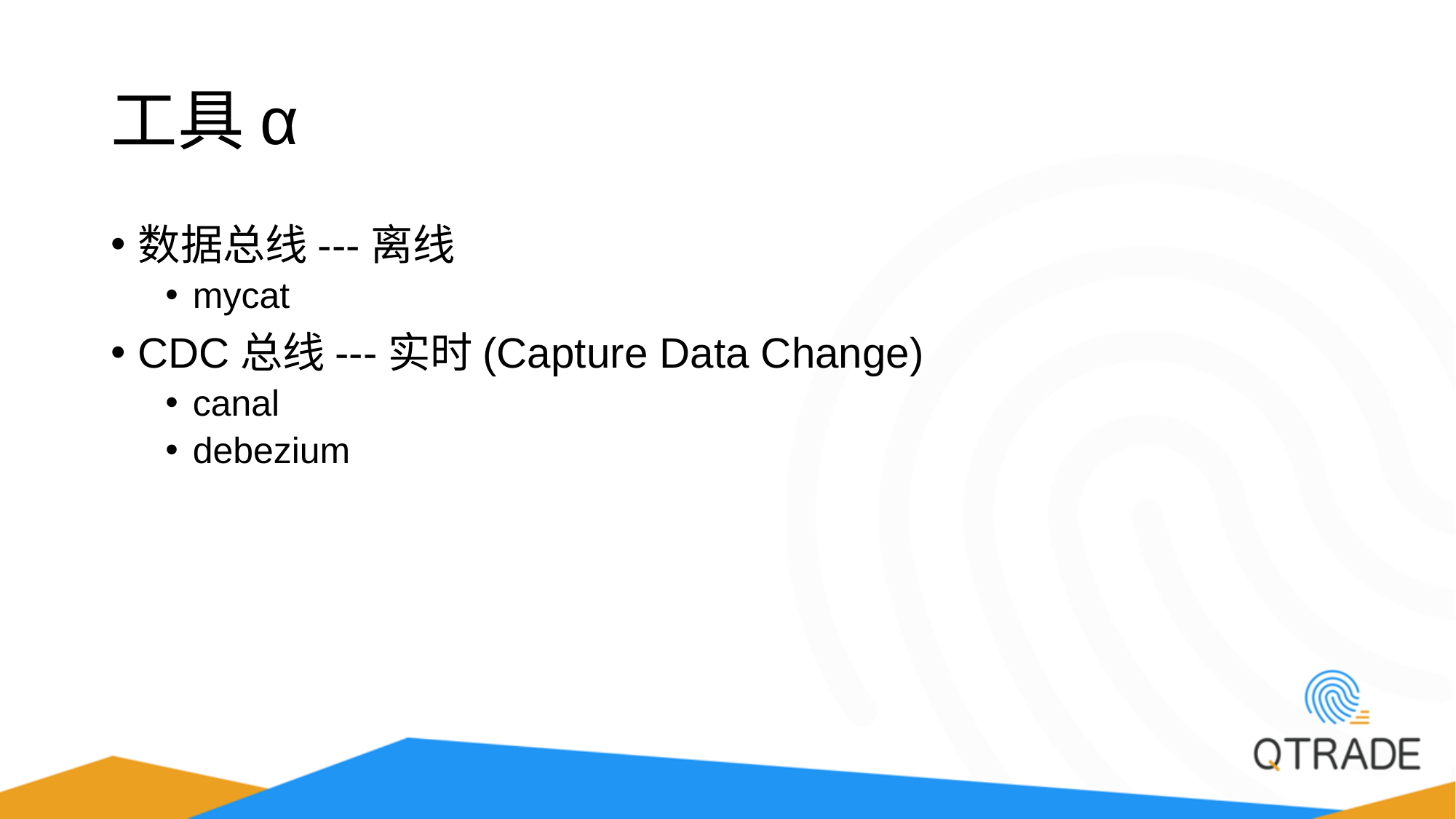

# 工具α
数据总线---离线
mycat
CDC总线---实时(Capture Data Change)
canal
debezium